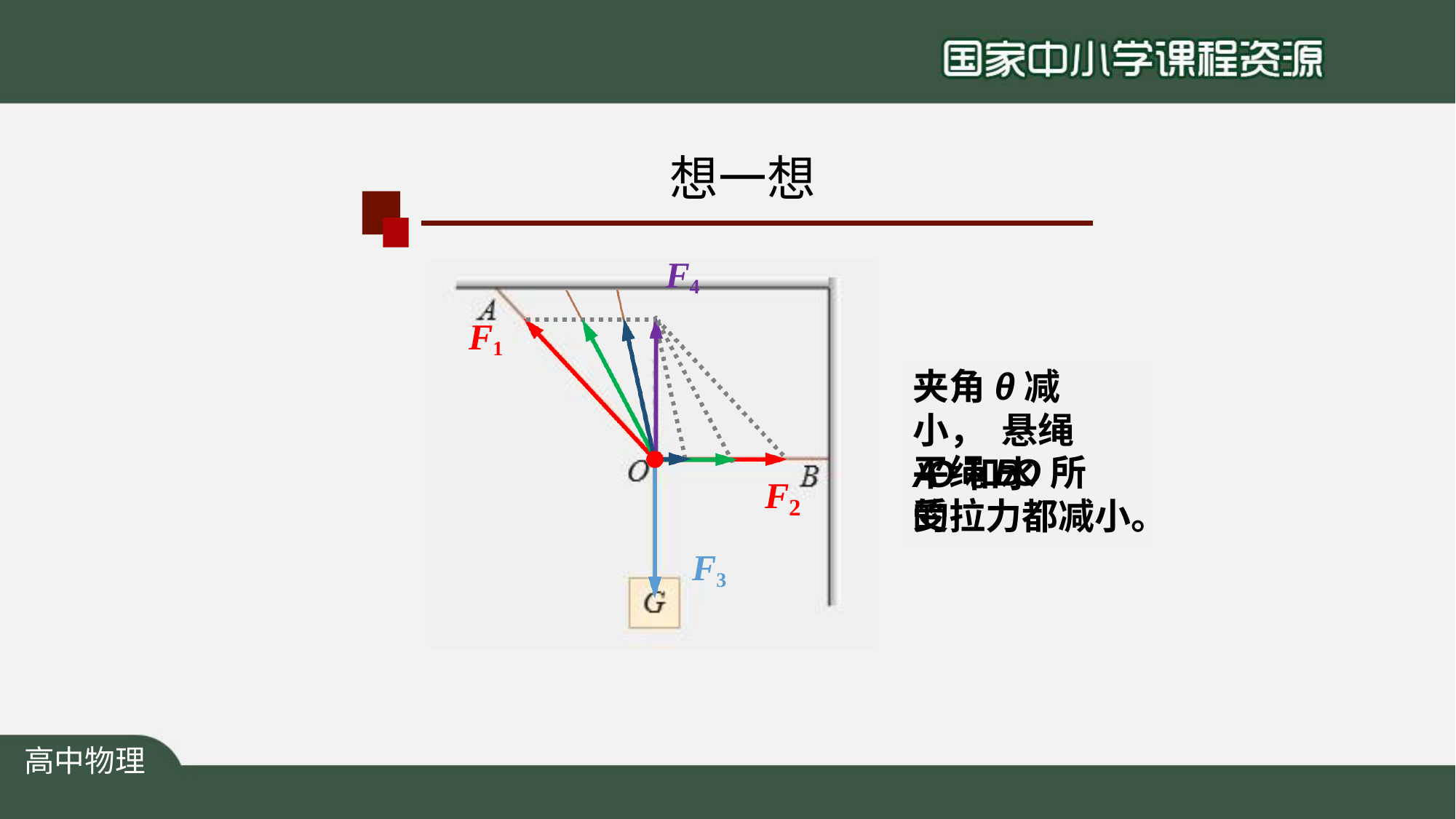

# 想一想

F4
F1

夹角θ减小，  悬绳AO和水

平绳BO所受
F
2
的拉力都减小。
F3
高中物理